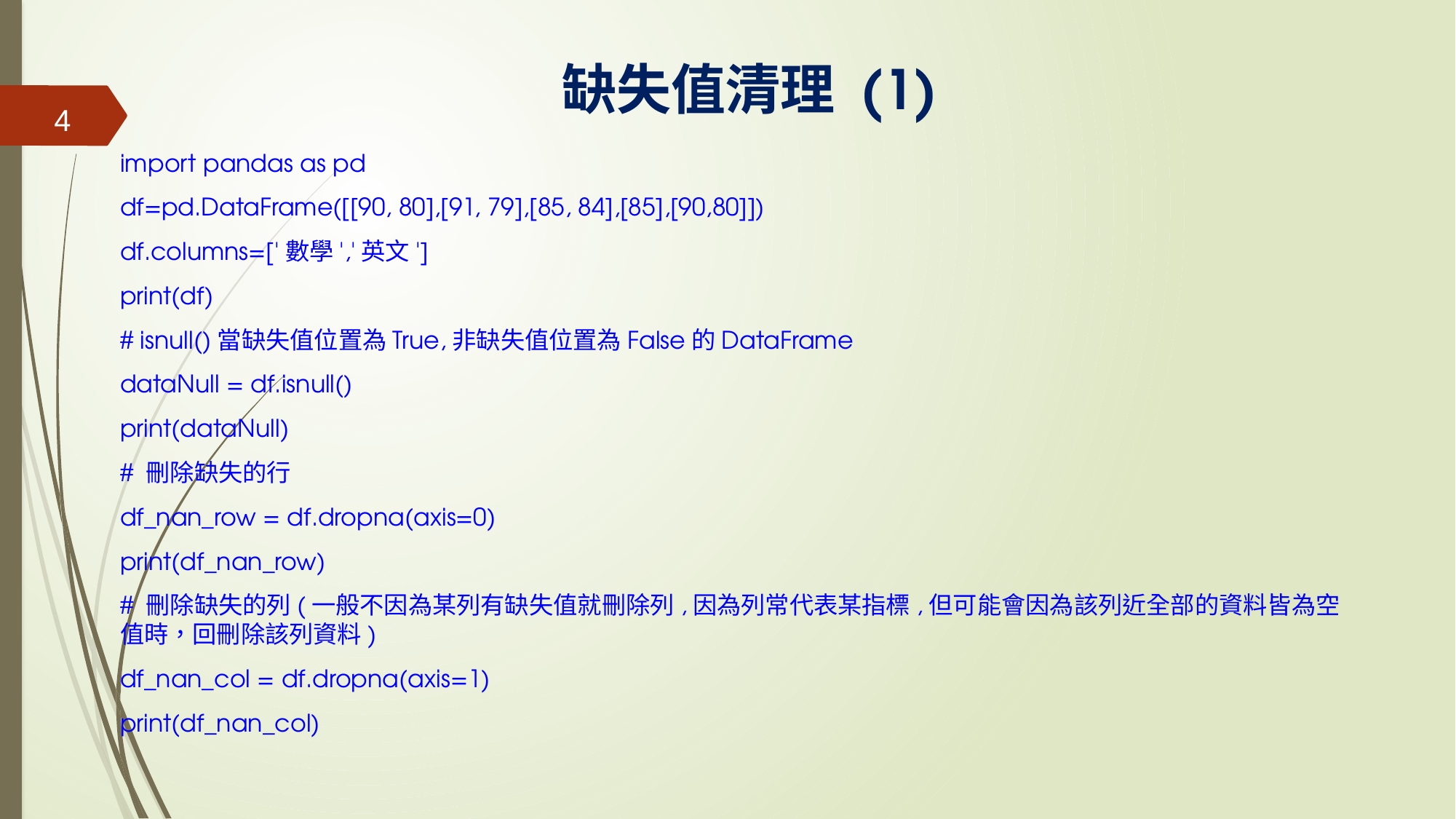

# 缺失值清理 (1)
4
import pandas as pd
df=pd.DataFrame([[90, 80],[91, 79],[85, 84],[85],[90,80]])
df.columns=['數學','英文']
print(df)
# isnull()當缺失值位置為True,非缺失值位置為False的DataFrame
dataNull = df.isnull()
print(dataNull)
# 刪除缺失的行
df_nan_row = df.dropna(axis=0)
print(df_nan_row)
# 刪除缺失的列(一般不因為某列有缺失值就刪除列,因為列常代表某指標,但可能會因為該列近全部的資料皆為空值時，回刪除該列資料)
df_nan_col = df.dropna(axis=1)
print(df_nan_col)